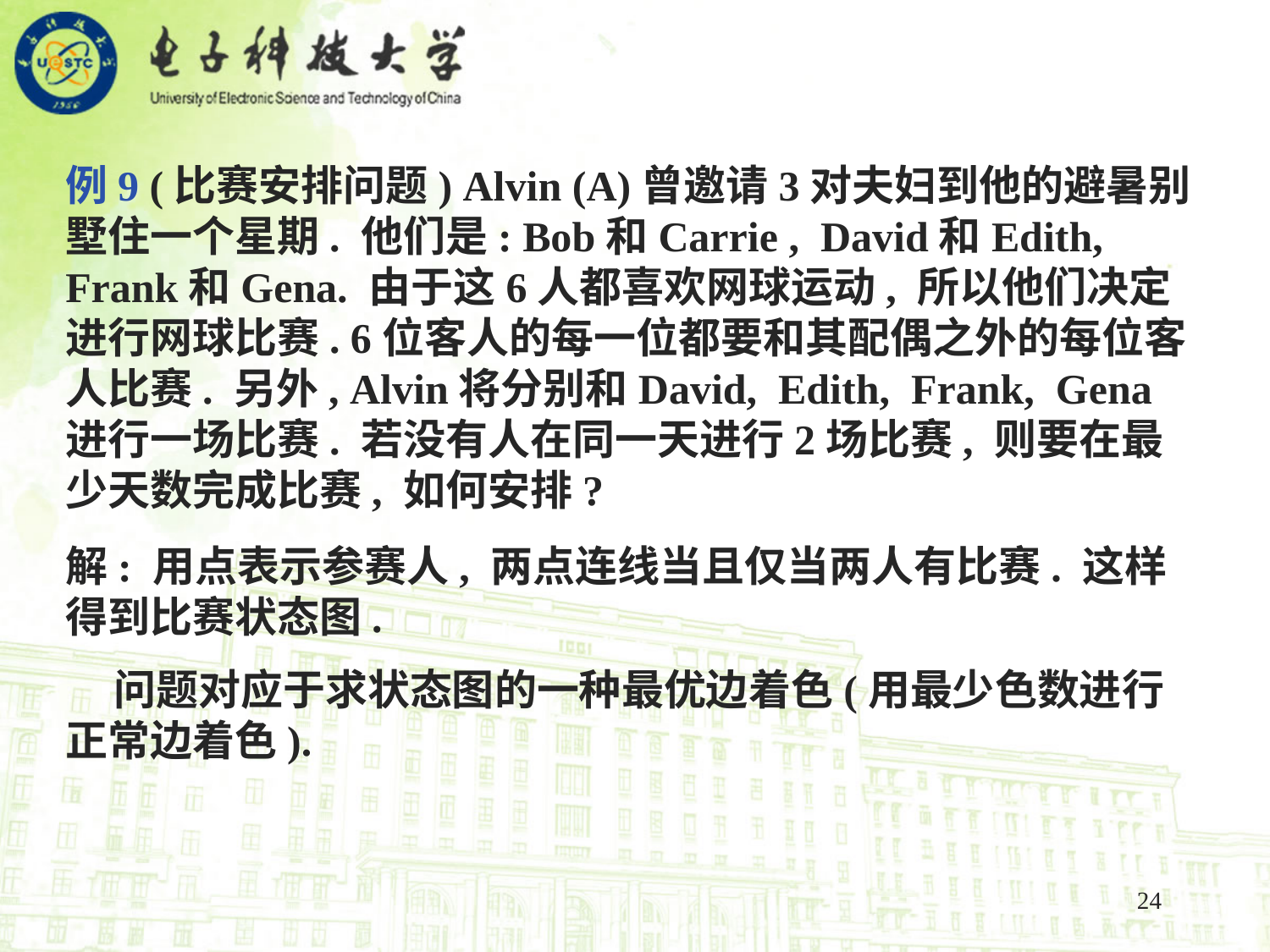

例9 (比赛安排问题) Alvin (A)曾邀请3对夫妇到他的避暑别墅住一个星期. 他们是: Bob和Carrie ,  David和Edith,  Frank和Gena. 由于这6人都喜欢网球运动, 所以他们决定进行网球比赛. 6位客人的每一位都要和其配偶之外的每位客人比赛. 另外, Alvin将分别和David,  Edith,  Frank,  Gena进行一场比赛. 若没有人在同一天进行2场比赛, 则要在最少天数完成比赛, 如何安排?
解: 用点表示参赛人, 两点连线当且仅当两人有比赛. 这样得到比赛状态图.
    问题对应于求状态图的一种最优边着色(用最少色数进行正常边着色).
24